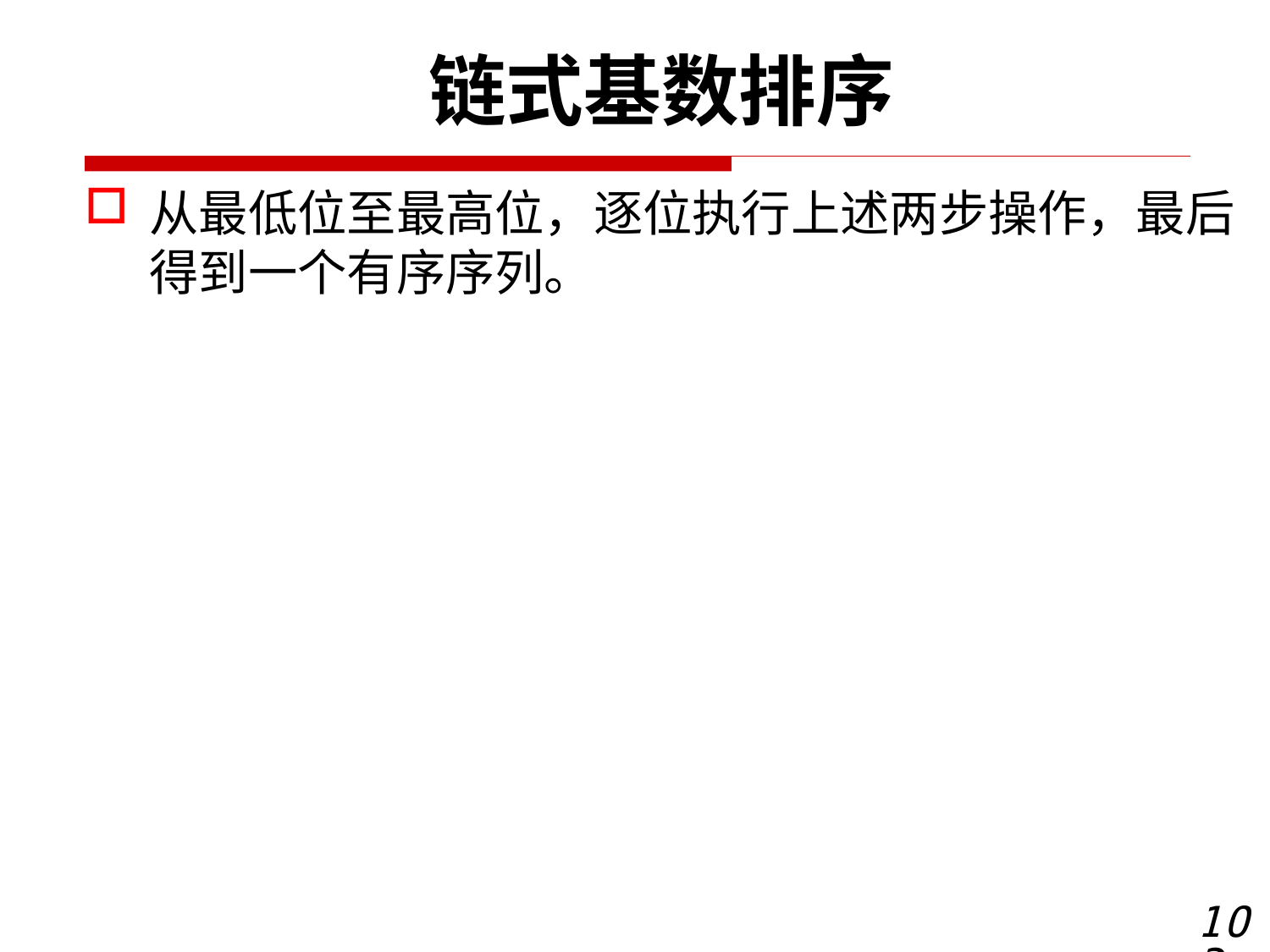

链式基数排序
从最低位至最高位，逐位执行上述两步操作，最后得到一个有序序列。
103